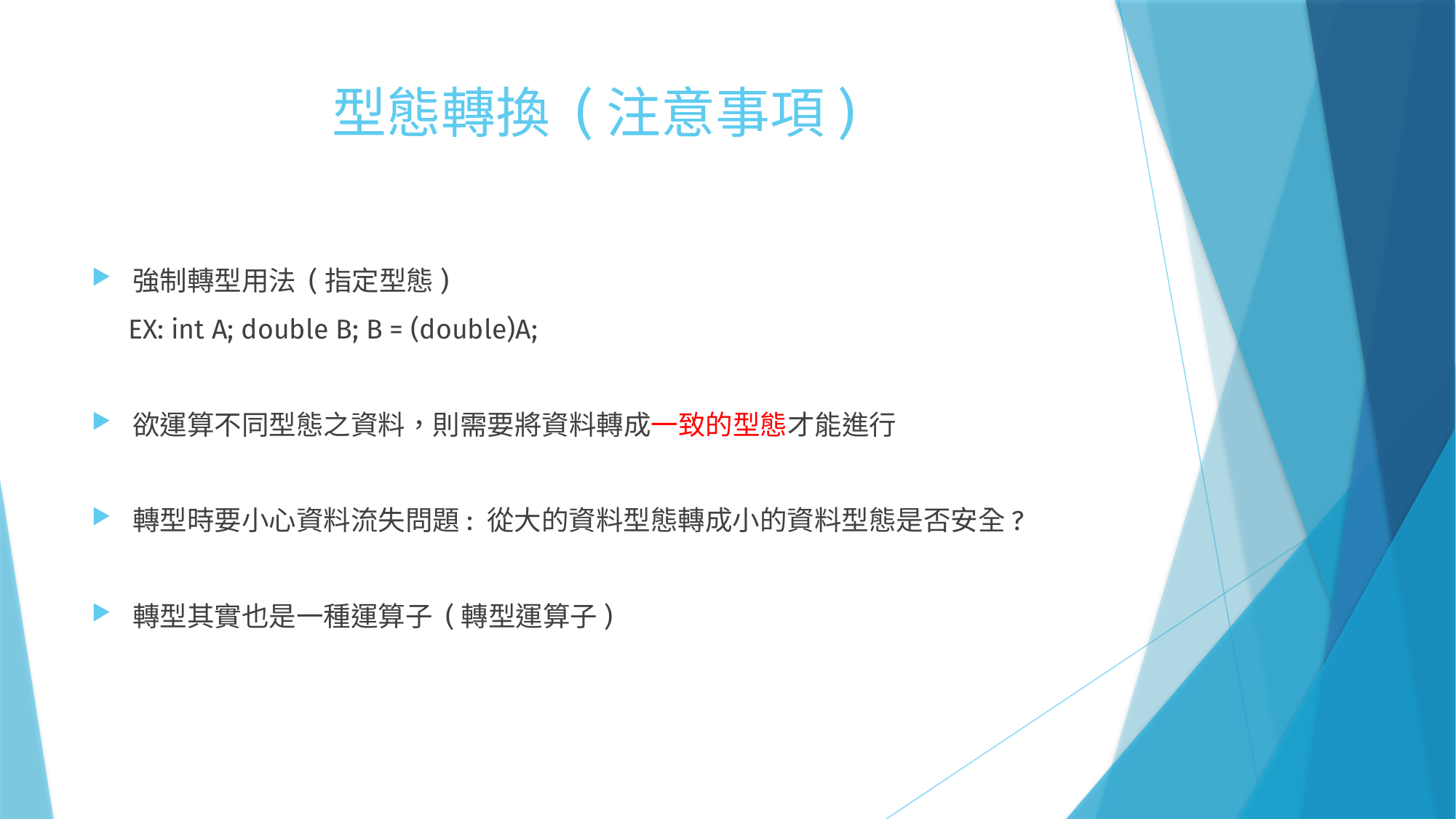

# 型態轉換 (注意事項)
強制轉型用法 (指定型態)
     EX: int A; double B; B = (double)A;

欲運算不同型態之資料，則需要將資料轉成一致的型態才能進行

轉型時要小心資料流失問題: 從大的資料型態轉成小的資料型態是否安全?

轉型其實也是一種運算子 (轉型運算子)